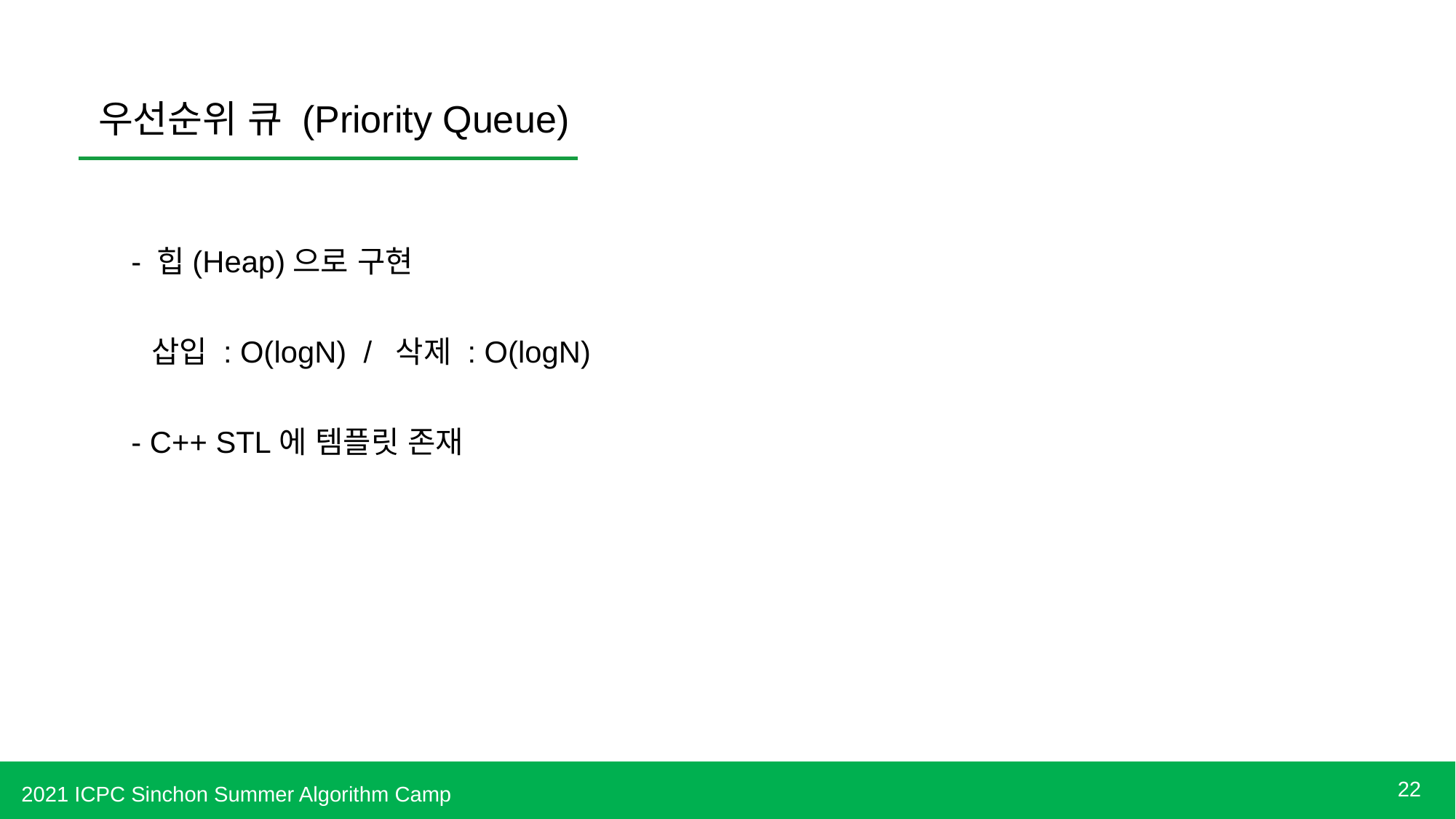

우선순위 큐 (Priority Queue)
- 힙(Heap)으로 구현
삽입 : O(logN)  /  삭제 : O(logN)
- C++ STL에 템플릿 존재

22
2021 ICPC Sinchon Summer Algorithm Camp